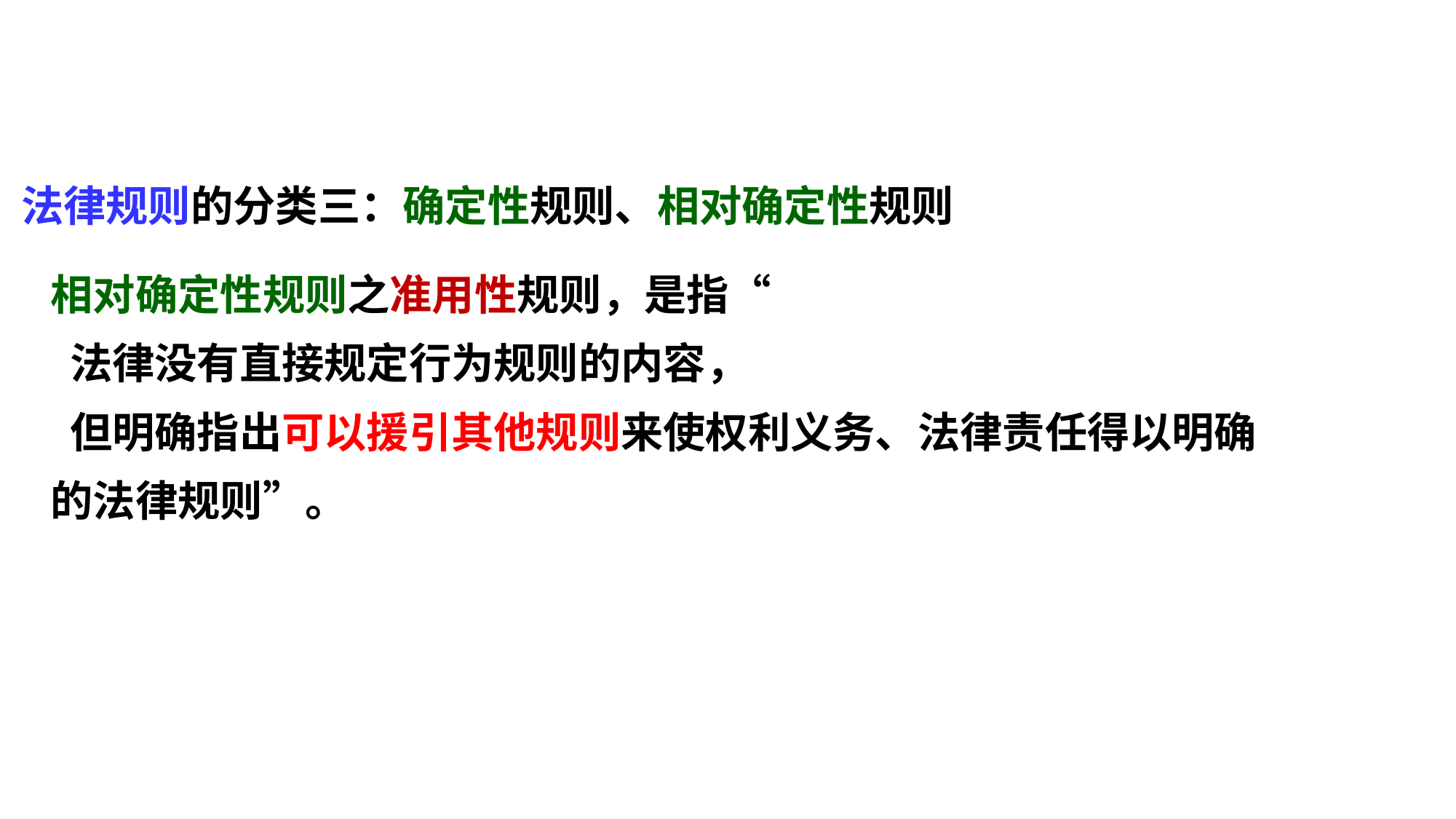

法律规则的分类三：确定性规则、相对确定性规则

  相对确定性规则之准用性规则，是指“
    法律没有直接规定行为规则的内容，
    但明确指出可以援引其他规则来使权利义务、法律责任得以明确
  的法律规则”。